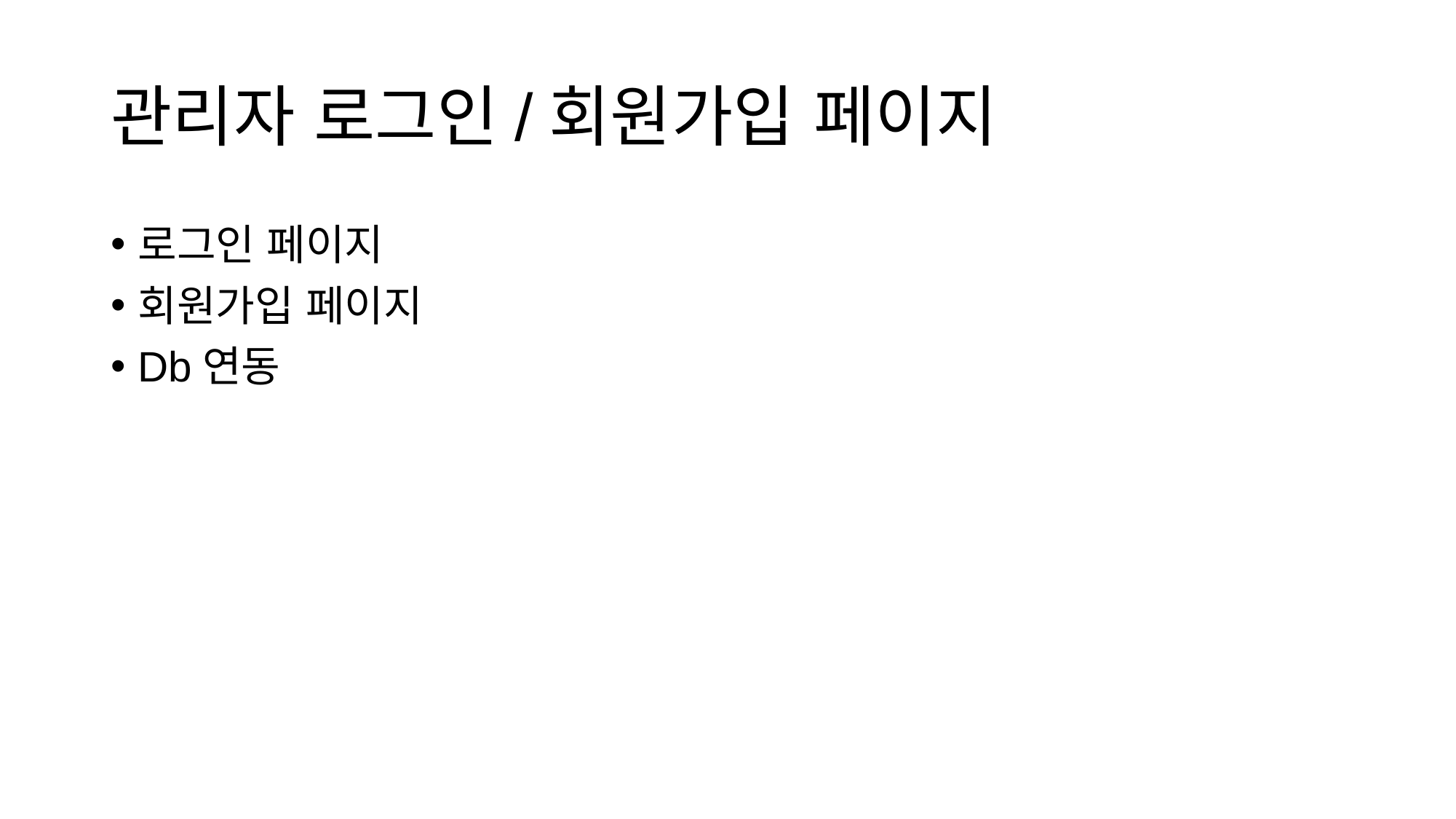

# 관리자 로그인/회원가입 페이지
로그인 페이지
회원가입 페이지
Db연동